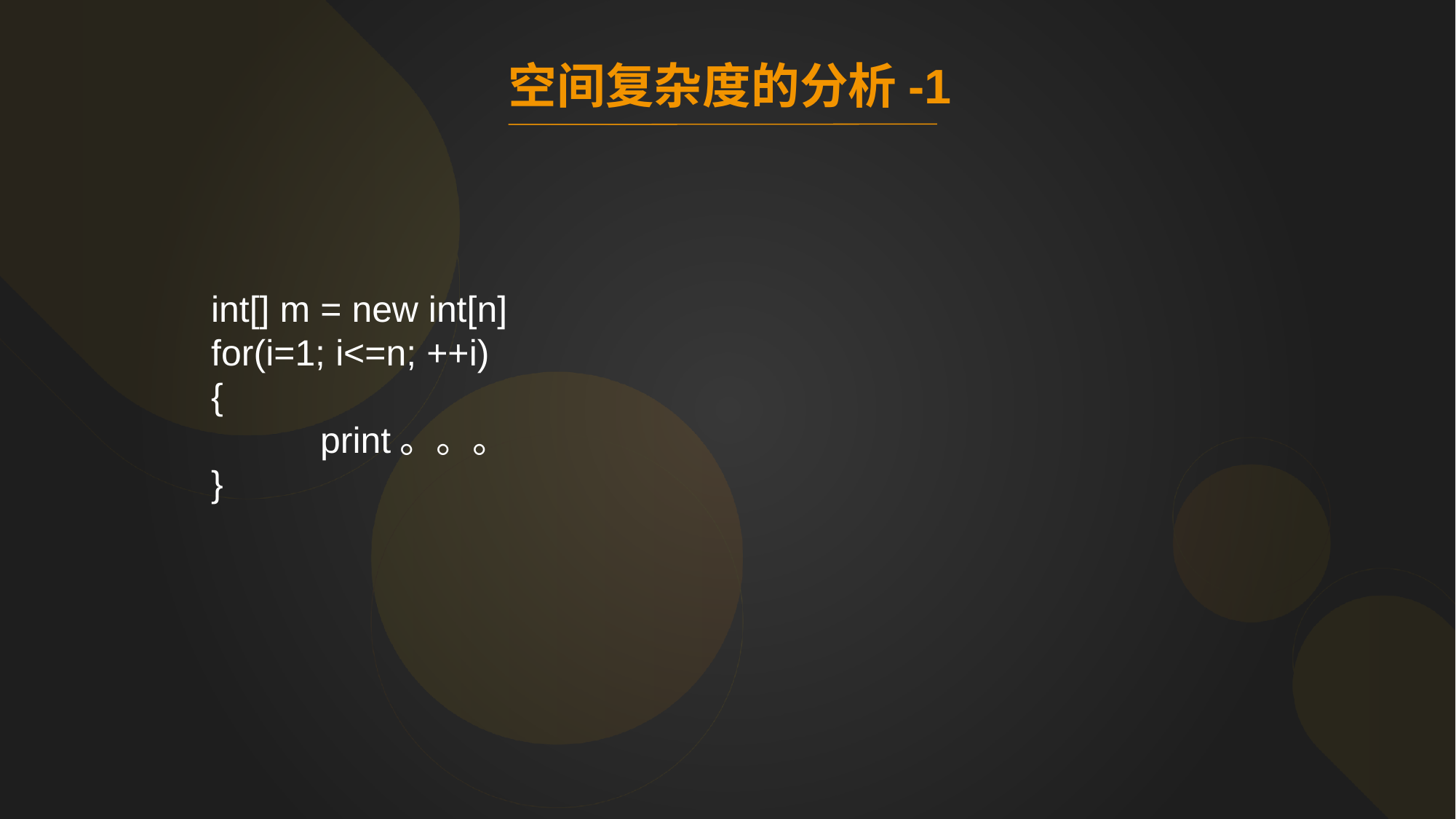

空间复杂度的分析-1

int[] m = new int[n]
for(i=1; i<=n; ++i)
{
  	print。。。
}